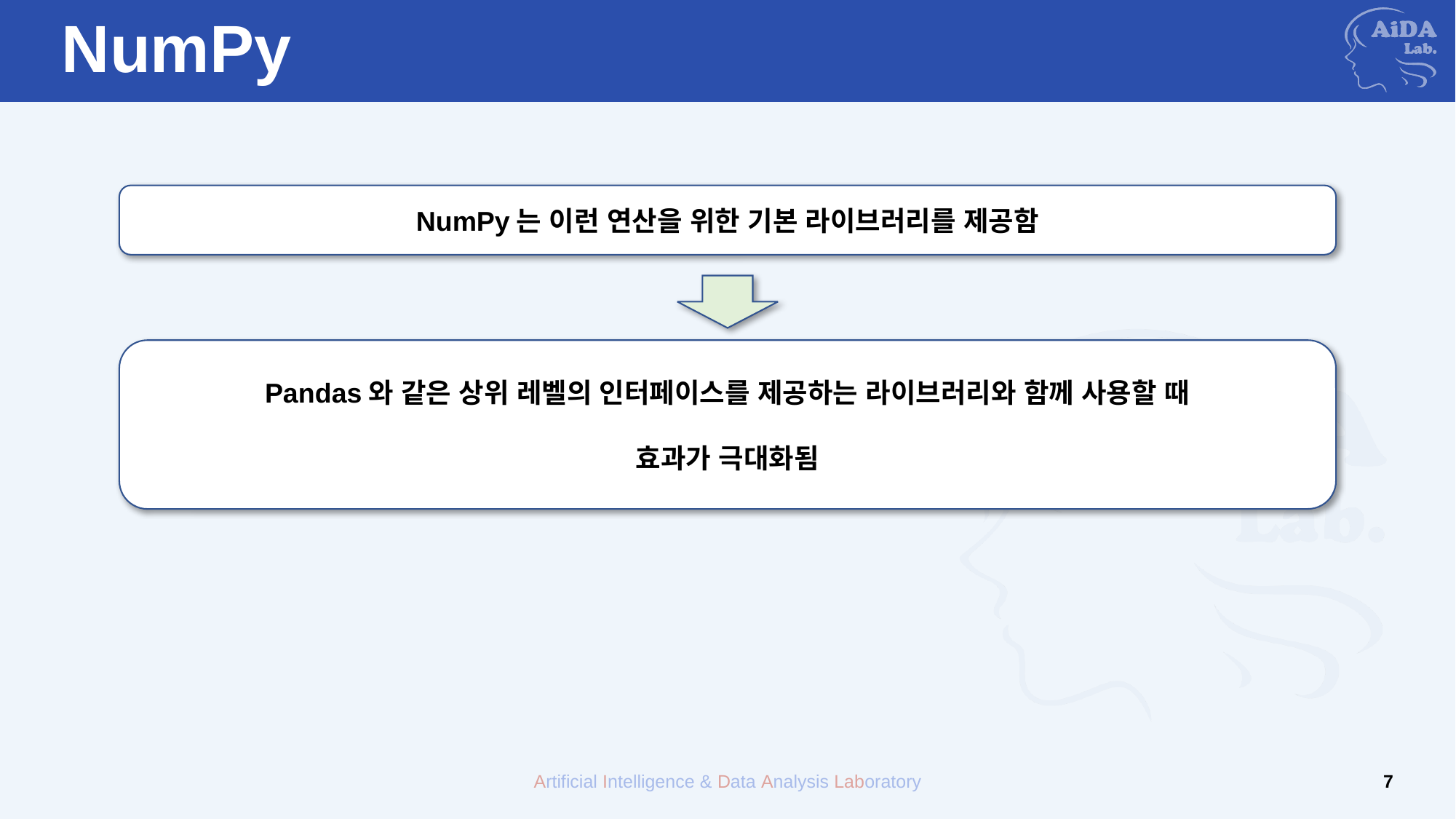

# NumPy

NumPy는 이런 연산을 위한 기본 라이브러리를 제공함

Pandas와 같은 상위 레벨의 인터페이스를 제공하는 라이브러리와 함께 사용할 때

효과가 극대화됨
Artificial Intelligence & Data Analysis Laboratory
7